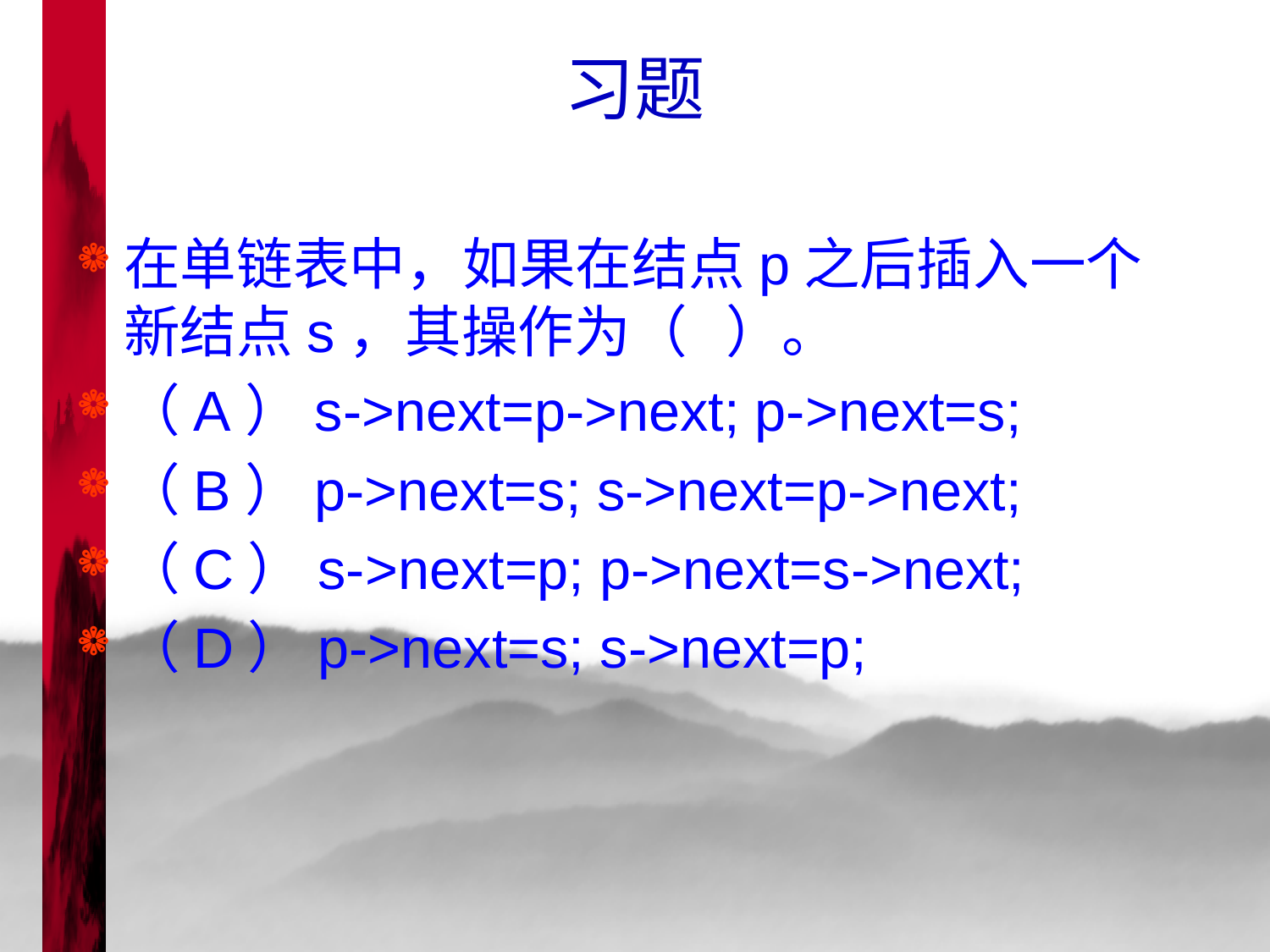

# 习题
在单链表中，如果在结点p之后插入一个新结点s，其操作为（   ）。
（A）s->next=p->next; p->next=s;
（B）p->next=s; s->next=p->next;
（C）s->next=p; p->next=s->next;
（D）p->next=s; s->next=p;